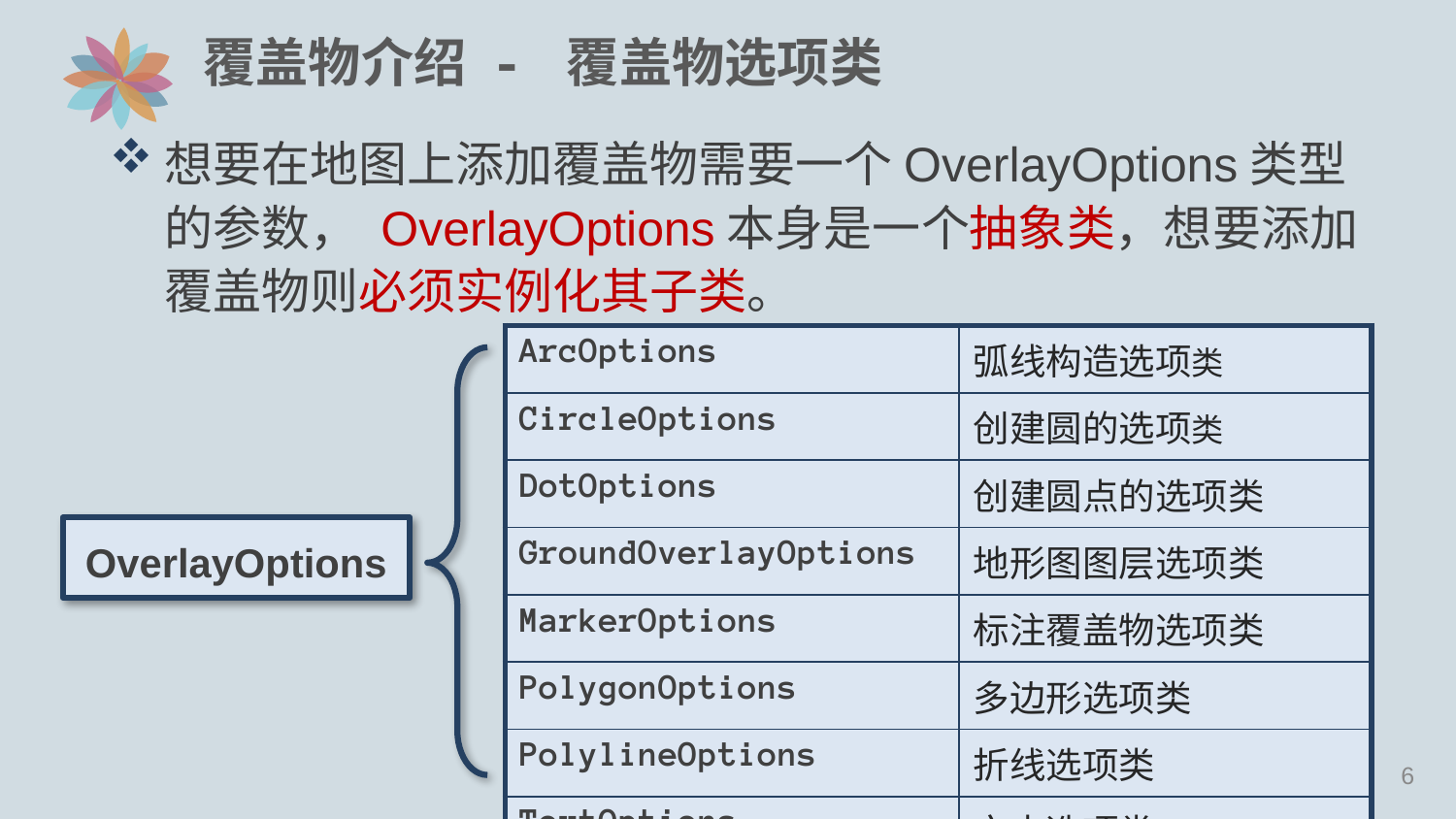

# 覆盖物介绍 - 覆盖物选项类
想要在地图上添加覆盖物需要一个OverlayOptions类型的参数， OverlayOptions本身是一个抽象类，想要添加覆盖物则必须实例化其子类。
| ArcOptions | 弧线构造选项类 |
| --- | --- |
| CircleOptions | 创建圆的选项类 |
| DotOptions | 创建圆点的选项类 |
| GroundOverlayOptions | 地形图图层选项类 |
| MarkerOptions | 标注覆盖物选项类 |
| PolygonOptions | 多边形选项类 |
| PolylineOptions | 折线选项类 |
| TextOptions | 文本选项类 |

OverlayOptions
6